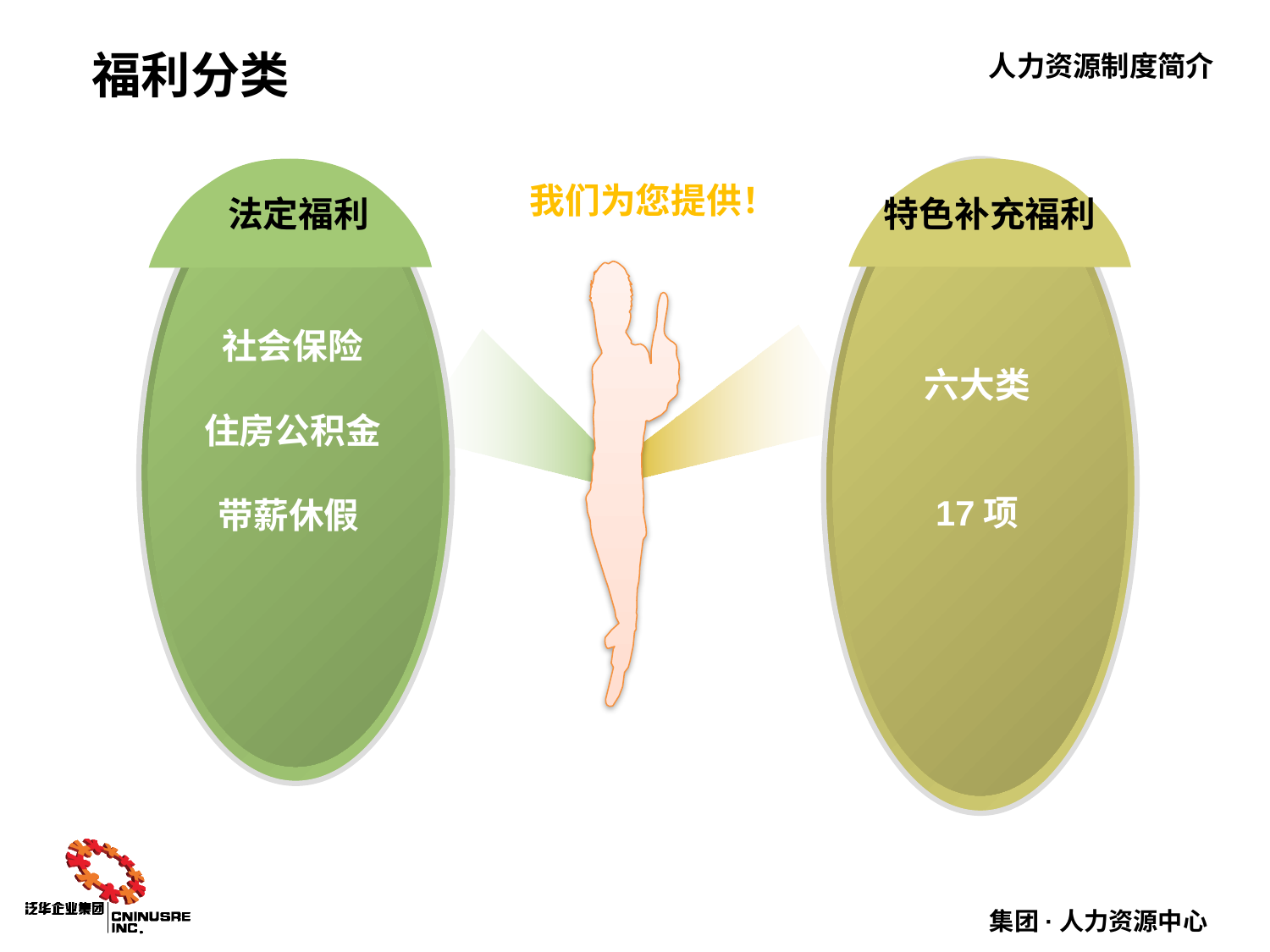

# 福利分类
 法定福利
特色补充福利

我们为您提供！

社会保险

住房公积金

带薪休假

六大类

17项